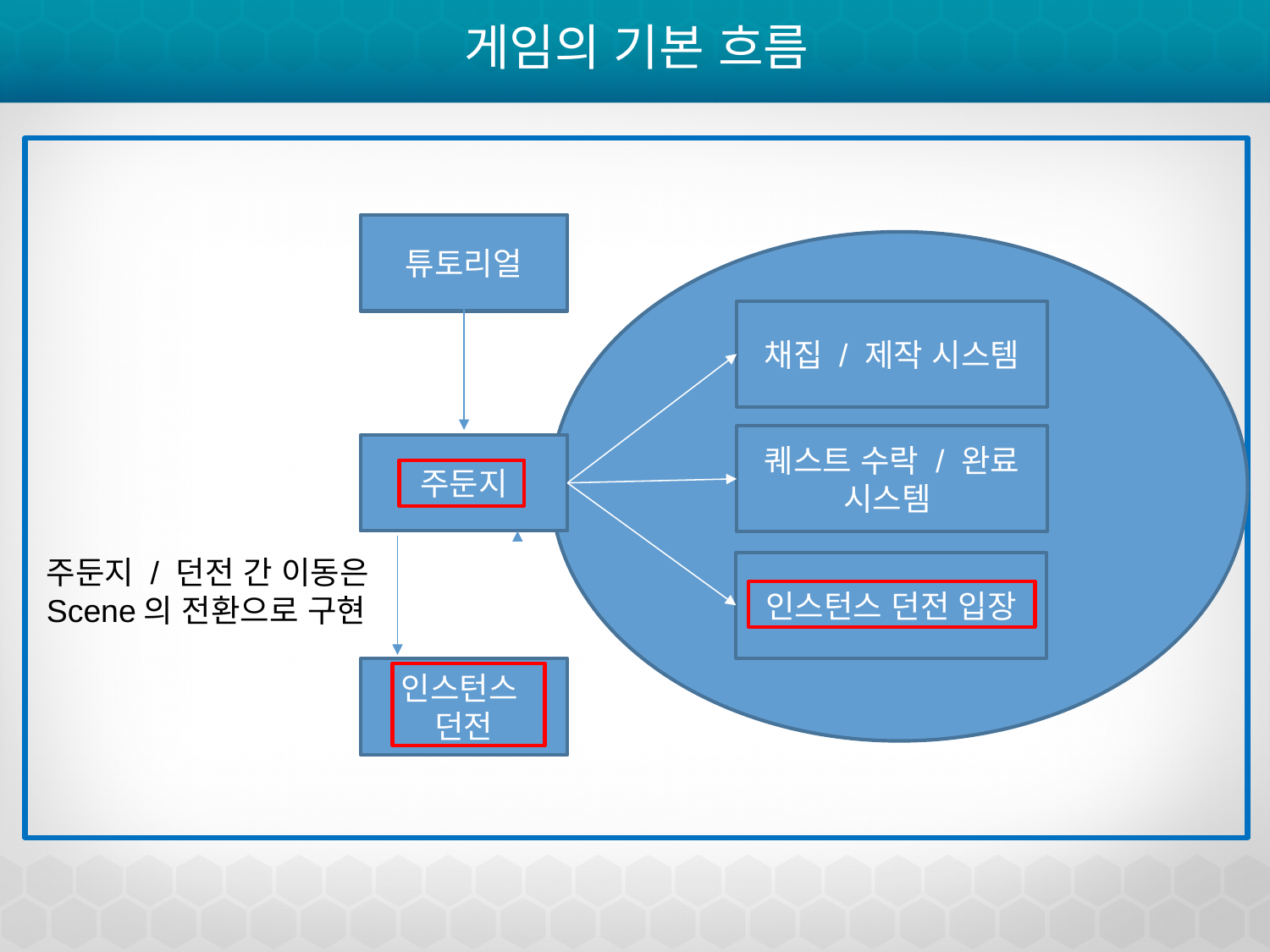

# 게임의 기본 흐름

튜토리얼

채집 / 제작 시스템
퀘스트 수락 / 완료
시스템
주둔지

주둔지 / 던전 간 이동은
Scene의 전환으로 구현
인스턴스 던전 입장

인스턴스
던전